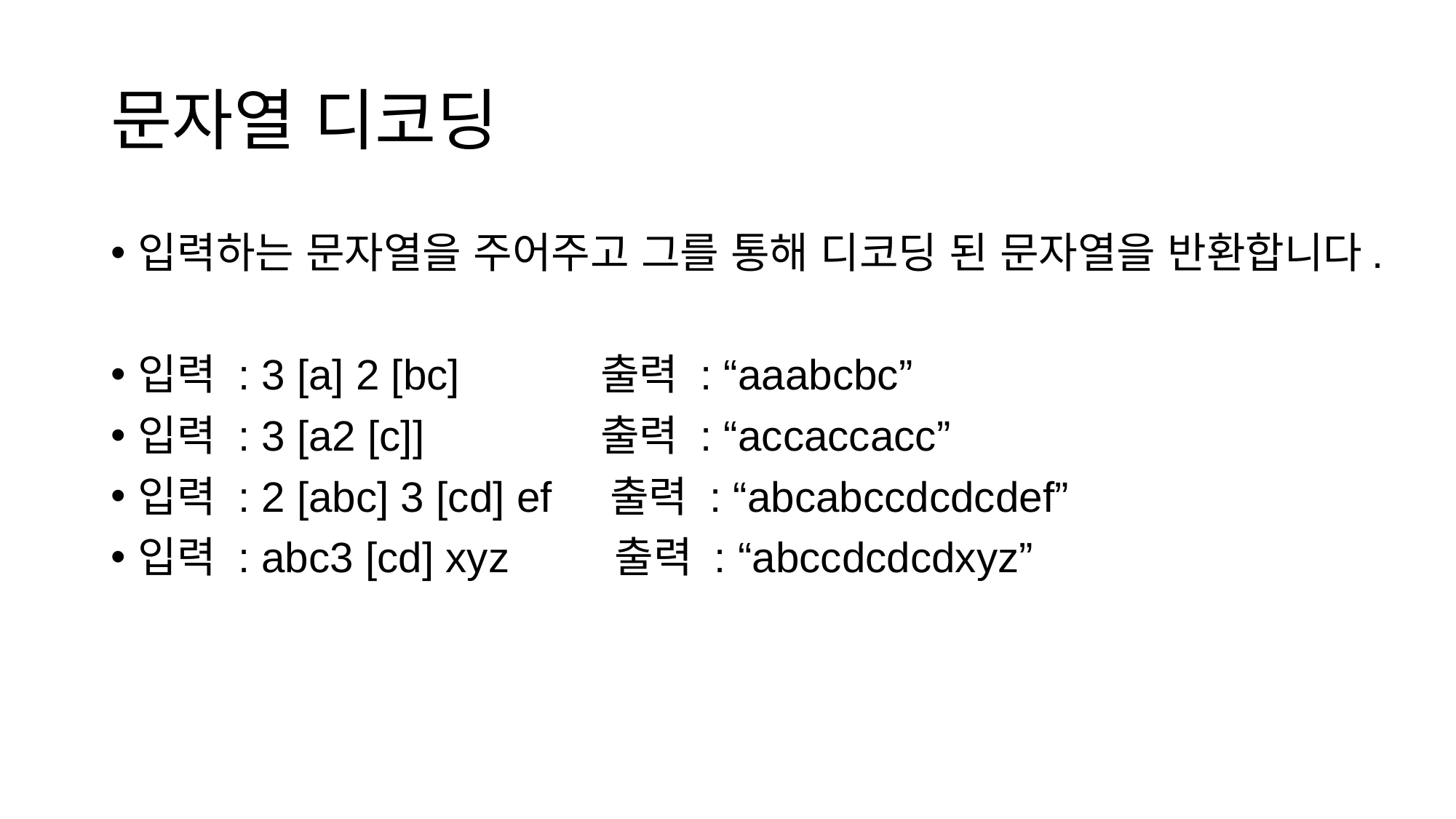

# 문자열 디코딩
입력하는 문자열을 주어주고 그를 통해 디코딩 된 문자열을 반환합니다.

입력 : 3 [a] 2 [bc]           출력 : “aaabcbc”
입력 : 3 [a2 [c]]              출력 : “accaccacc”
입력 : 2 [abc] 3 [cd] ef    출력 : “abcabccdcdcdef”
입력 : abc3 [cd] xyz        출력 : “abccdcdcdxyz”